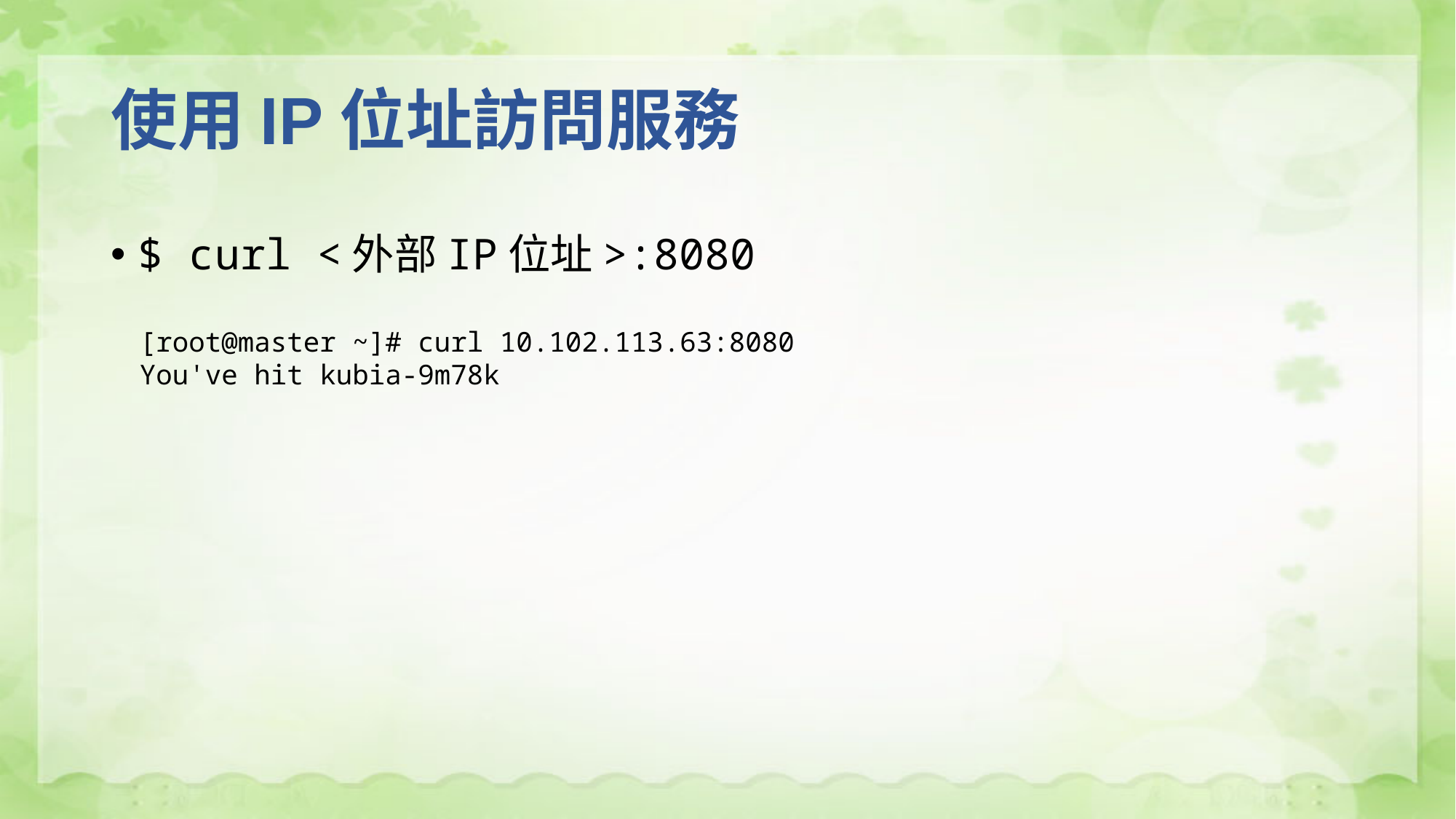

# 使用IP位址訪問服務
$ curl <外部IP位址>:8080
[root@master ~]# curl 10.102.113.63:8080
You've hit kubia-9m78k